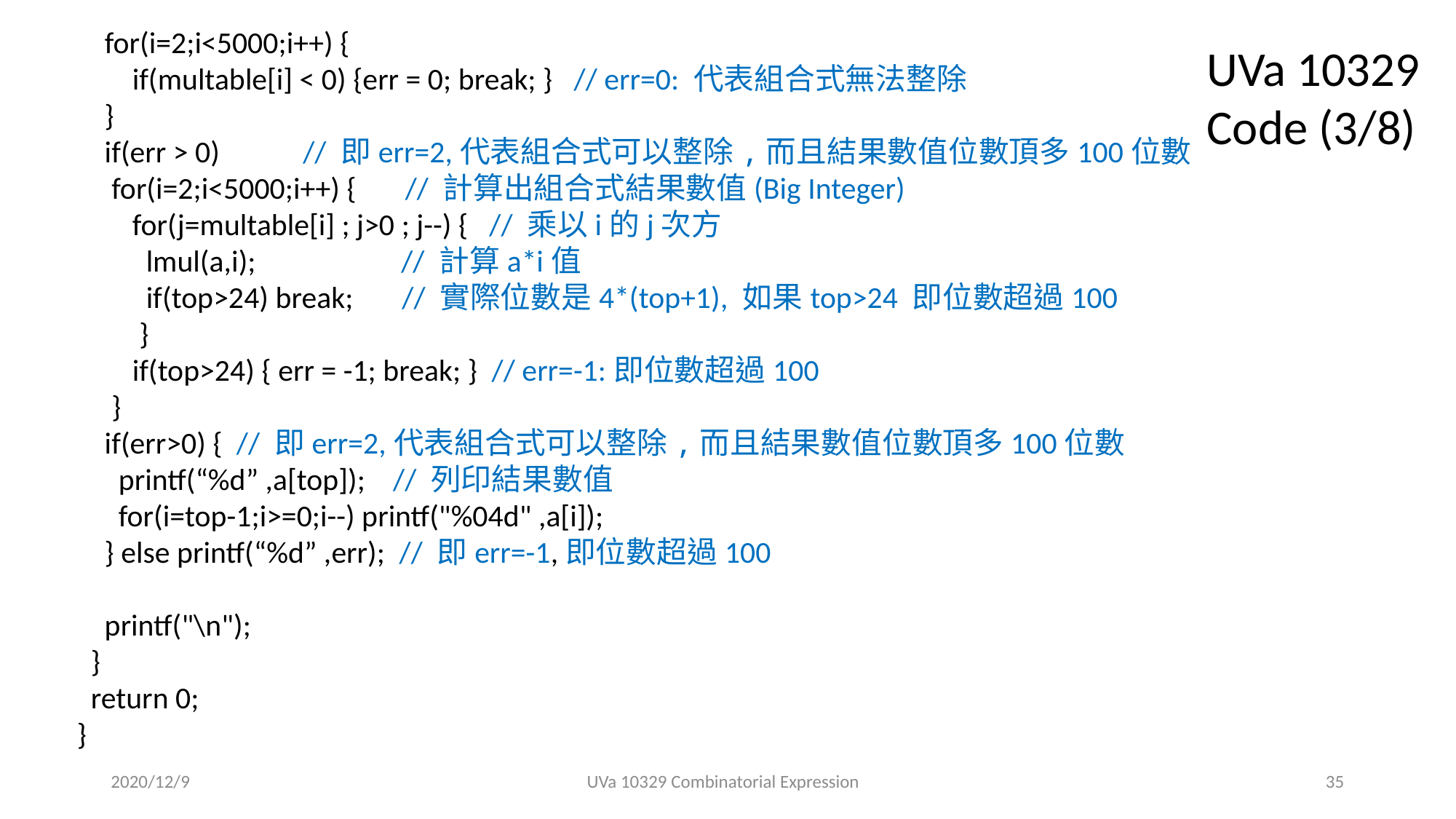

for(i=2;i<5000;i++) {
        if(multable[i] < 0) {err = 0; break; }   // err=0: 代表組合式無法整除
    }
    if(err > 0)            // 即err=2,代表組合式可以整除,而且結果數值位數頂多100位數
     for(i=2;i<5000;i++) {       // 計算出組合式結果數值(Big Integer)
        for(j=multable[i] ; j>0 ; j--) {   // 乘以i的j次方
          lmul(a,i);                     // 計算a*i值
          if(top>24) break;       // 實際位數是4*(top+1), 如果top>24 即位數超過100
         }
        if(top>24) { err = -1; break; }  // err=-1:即位數超過100
     }
    if(err>0) {  // 即err=2,代表組合式可以整除,而且結果數值位數頂多100位數
      printf(“%d” ,a[top]);    // 列印結果數值
      for(i=top-1;i>=0;i--) printf("%04d" ,a[i]);
    } else printf(“%d” ,err);  // 即err=-1,即位數超過100

    printf("\n");
  }
  return 0;
}
UVa 10329 Code (3/8)
2020/12/9
UVa 10329 Combinatorial Expression
35